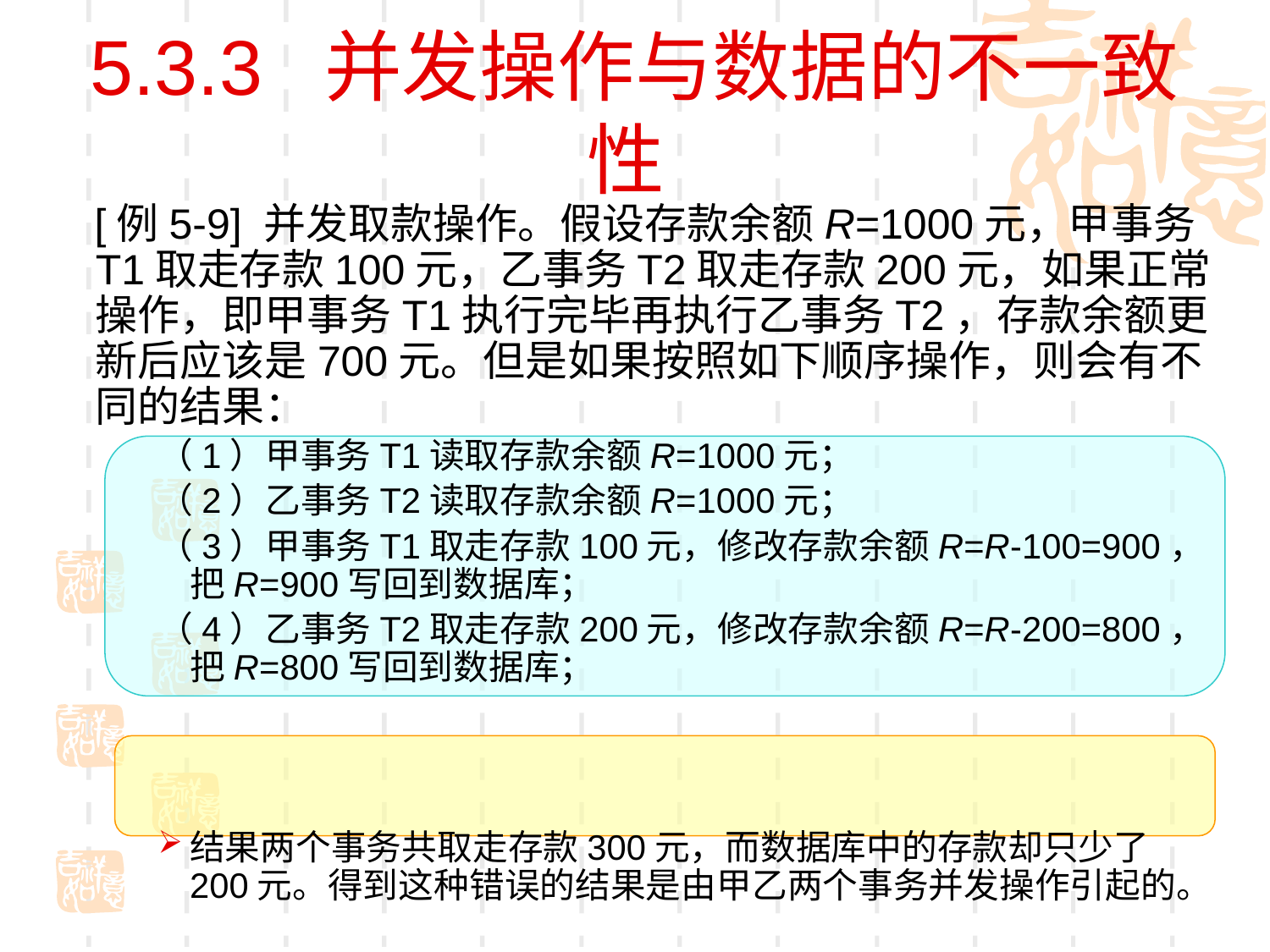

# 5.3.3  并发操作与数据的不一致性
[例5-9] 并发取款操作。假设存款余额R=1000元，甲事务T1取走存款100元，乙事务T2取走存款200元，如果正常操作，即甲事务T1执行完毕再执行乙事务T2，存款余额更新后应该是700元。但是如果按照如下顺序操作，则会有不同的结果：
（1）甲事务T1读取存款余额R=1000元；
（2）乙事务T2读取存款余额R=1000元；
（3）甲事务T1取走存款100元，修改存款余额R=R-100=900，把R=900写回到数据库；
（4）乙事务T2取走存款200元，修改存款余额R=R-200=800，把R=800写回到数据库；

结果两个事务共取走存款300元，而数据库中的存款却只少了200元。得到这种错误的结果是由甲乙两个事务并发操作引起的。